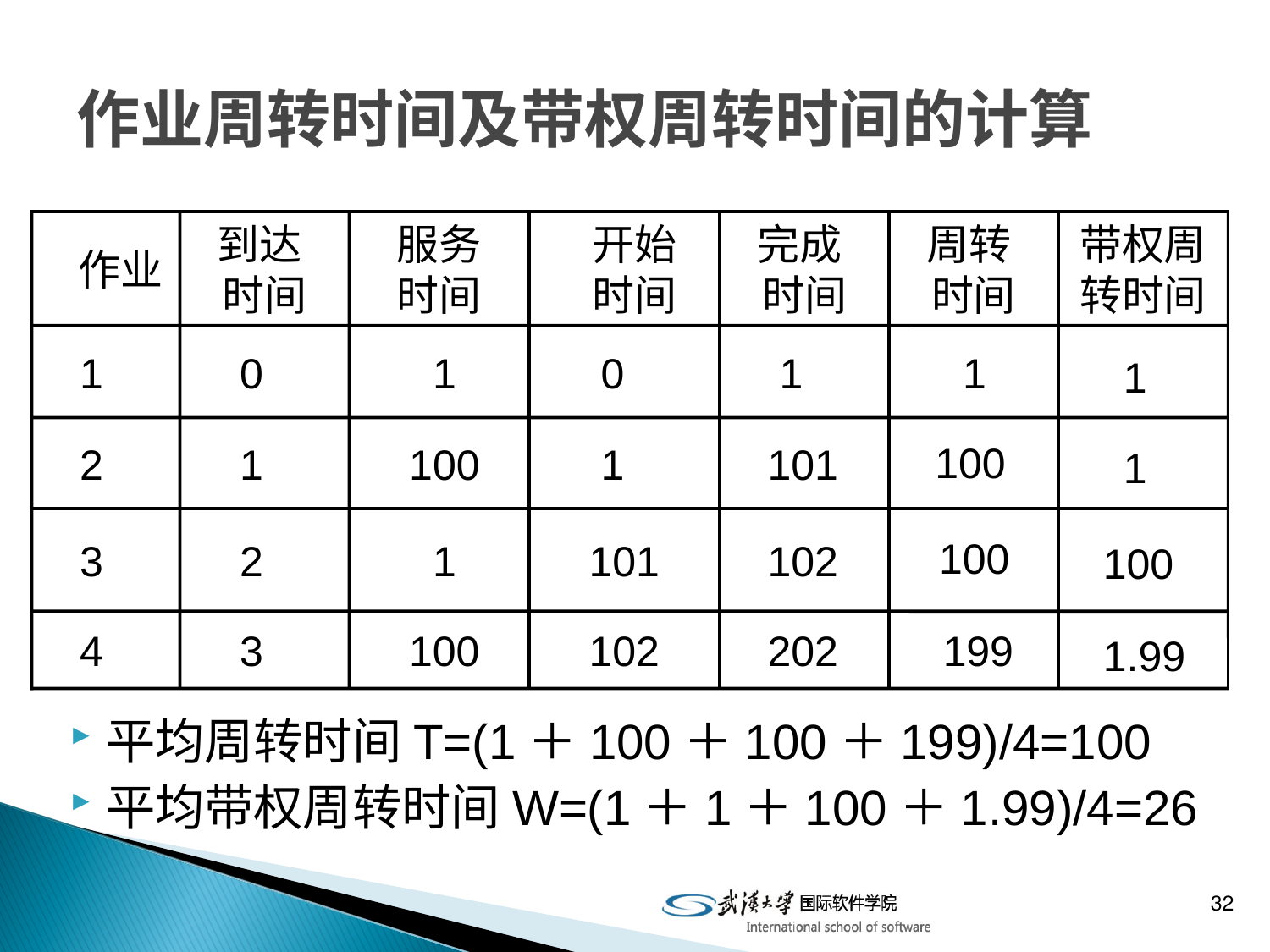

# 作业周转时间及带权周转时间的计算
  作业

到达  时间

服务
时间

 开始
 时间

完成  时间

周转  时间

带权周转时间

   1

    0
      1
     0
    1
     1
   100
   100
   199
     1
     1
   100
   1.99
   2

    1
    100
     1
   101
   3

    2
      1
    101
   102
   4

    3
    100
    102
   202

平均周转时间T=(1＋100＋100＋199)/4=100
平均带权周转时间W=(1＋1＋100＋1.99)/4=26